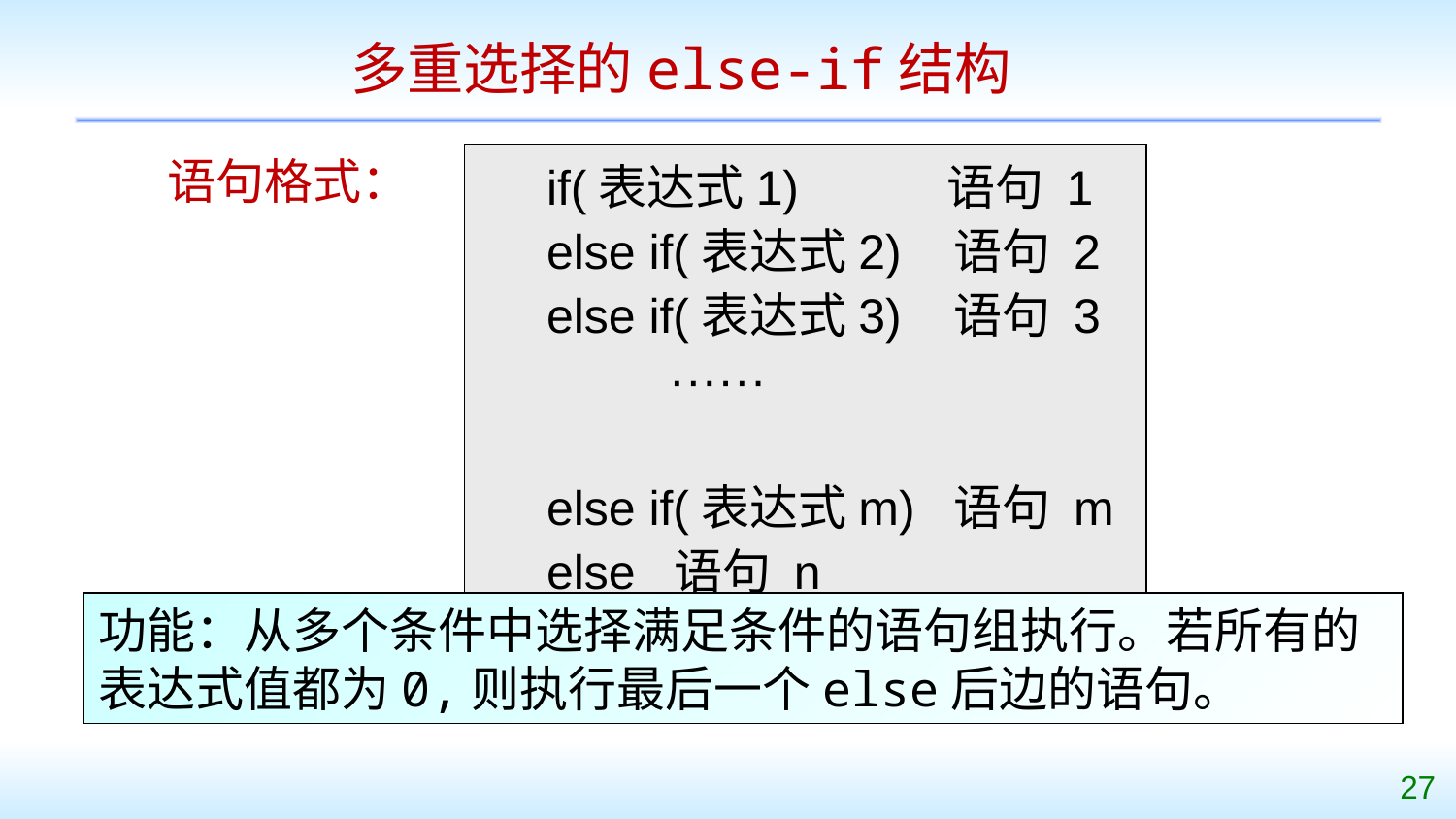

多重选择的else-if结构
语句格式：
     if(表达式1)          语句 1
     else if(表达式2)   语句 2
     else if(表达式3)   语句 3
              ······
     else if(表达式m)  语句 m
     else  语句 n
功能：从多个条件中选择满足条件的语句组执行。若所有的表达式值都为0,则执行最后一个else后边的语句。
27